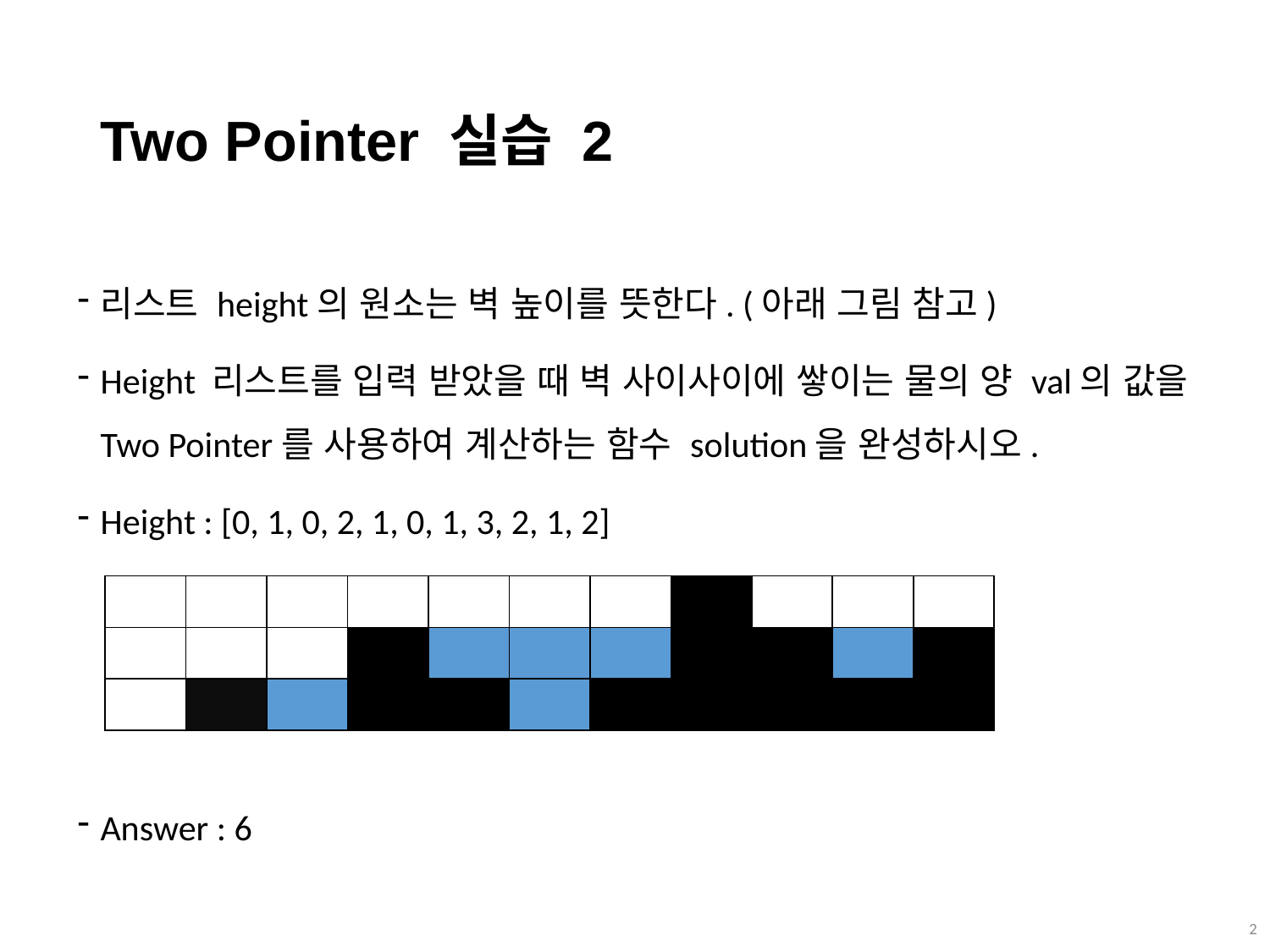

# Two Pointer 실습 2
리스트 height의 원소는 벽 높이를 뜻한다. (아래 그림 참고)
Height 리스트를 입력 받았을 때 벽 사이사이에 쌓이는 물의 양 val의 값을 Two Pointer를 사용하여 계산하는 함수 solution을 완성하시오.
Height : [0, 1, 0, 2, 1, 0, 1, 3, 2, 1, 2]

Answer : 6

|  |  |  |  |  |  |  |  |  |  |  |
| --- | --- | --- | --- | --- | --- | --- | --- | --- | --- | --- |
|  |  |  |  |  |  |  |  |  |  |  |
|  |  |  |  |  |  |  |  |  |  |  |
 2